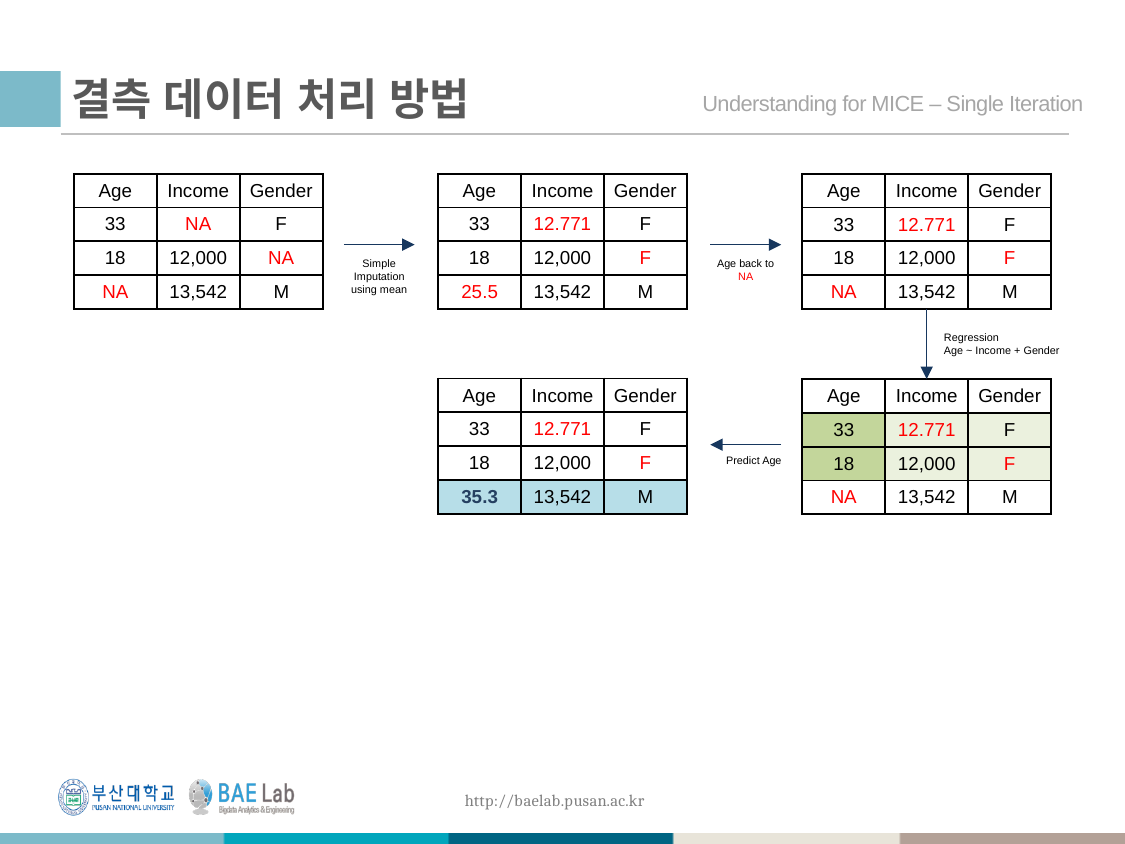

# 결측 데이터 처리 방법
Understanding for MICE – Single Iteration

| Age | Income | Gender |
| --- | --- | --- |
| 33 | 12.771 | F |
| 18 | 12,000 | F |
| NA | 13,542 | M |
| Age | Income | Gender |
| --- | --- | --- |
| 33 | NA | F |
| 18 | 12,000 | NA |
| NA | 13,542 | M |
| Age | Income | Gender |
| --- | --- | --- |
| 33 | 12.771 | F |
| 18 | 12,000 | F |
| 25.5 | 13,542 | M |
Age back to NA
Simple Imputation
using mean
Regression
Age ~ Income + Gender
| Age | Income | Gender |
| --- | --- | --- |
| 33 | 12.771 | F |
| 18 | 12,000 | F |
| 35.3 | 13,542 | M |
| Age | Income | Gender |
| --- | --- | --- |
| 33 | 12.771 | F |
| 18 | 12,000 | F |
| NA | 13,542 | M |
Predict Age